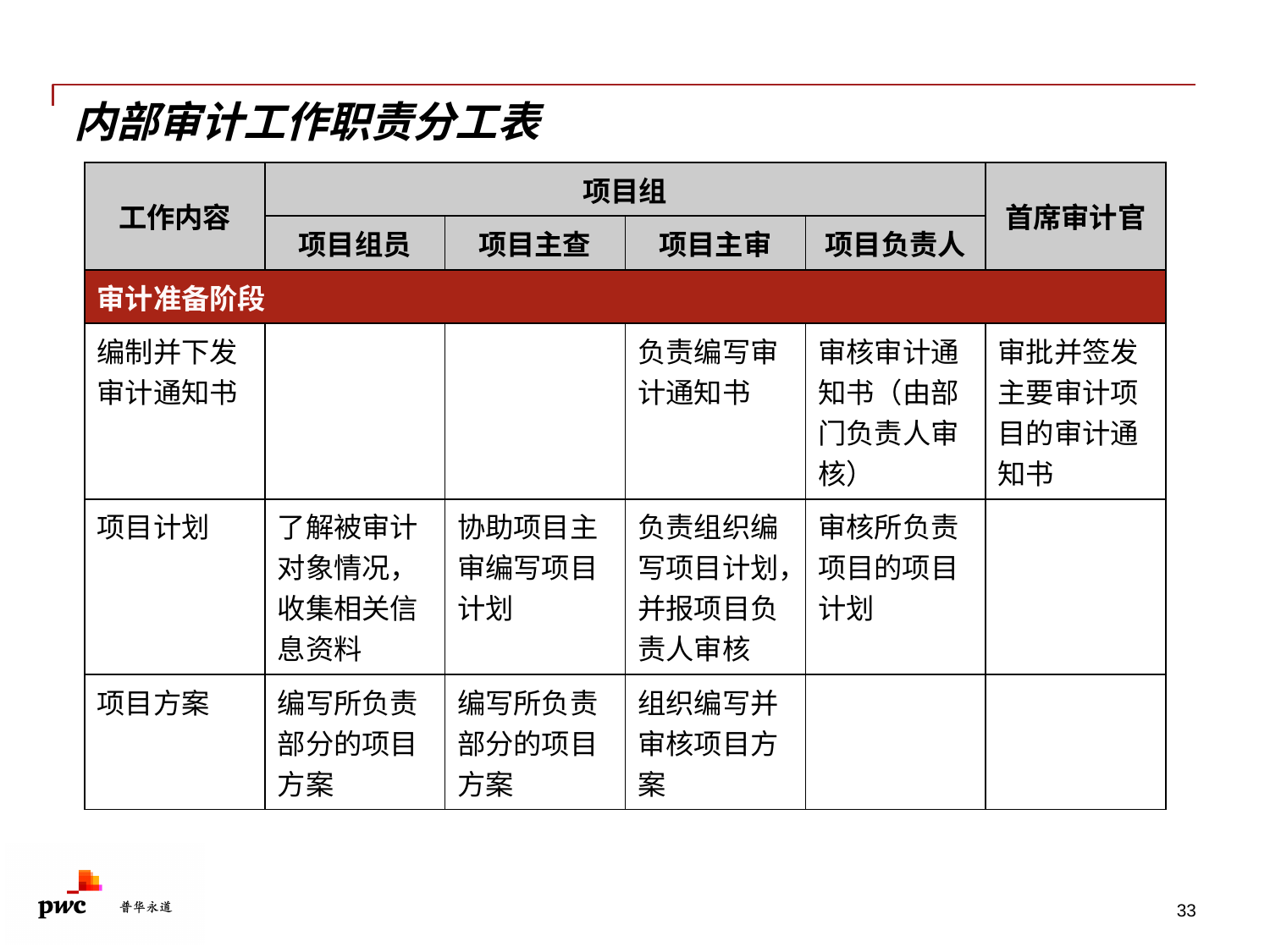

# 内部审计工作职责分工表
| 工作内容 | 项目组 |  |  |  | 首席审计官 |
| --- | --- | --- | --- | --- | --- |
|  | 项目组员 | 项目主查 | 项目主审 | 项目负责人 |  |
| 审计准备阶段 |  |  |  |  |  |
| 编制并下发审计通知书 |  |  | 负责编写审计通知书 | 审核审计通知书（由部门负责人审核） | 审批并签发主要审计项目的审计通知书 |
| 项目计划 | 了解被审计对象情况，收集相关信息资料 | 协助项目主审编写项目计划 | 负责组织编写项目计划，并报项目负责人审核 | 审核所负责项目的项目计划 |  |
| 项目方案 | 编写所负责部分的项目方案 | 编写所负责部分的项目方案 | 组织编写并审核项目方案 |  |  |
33